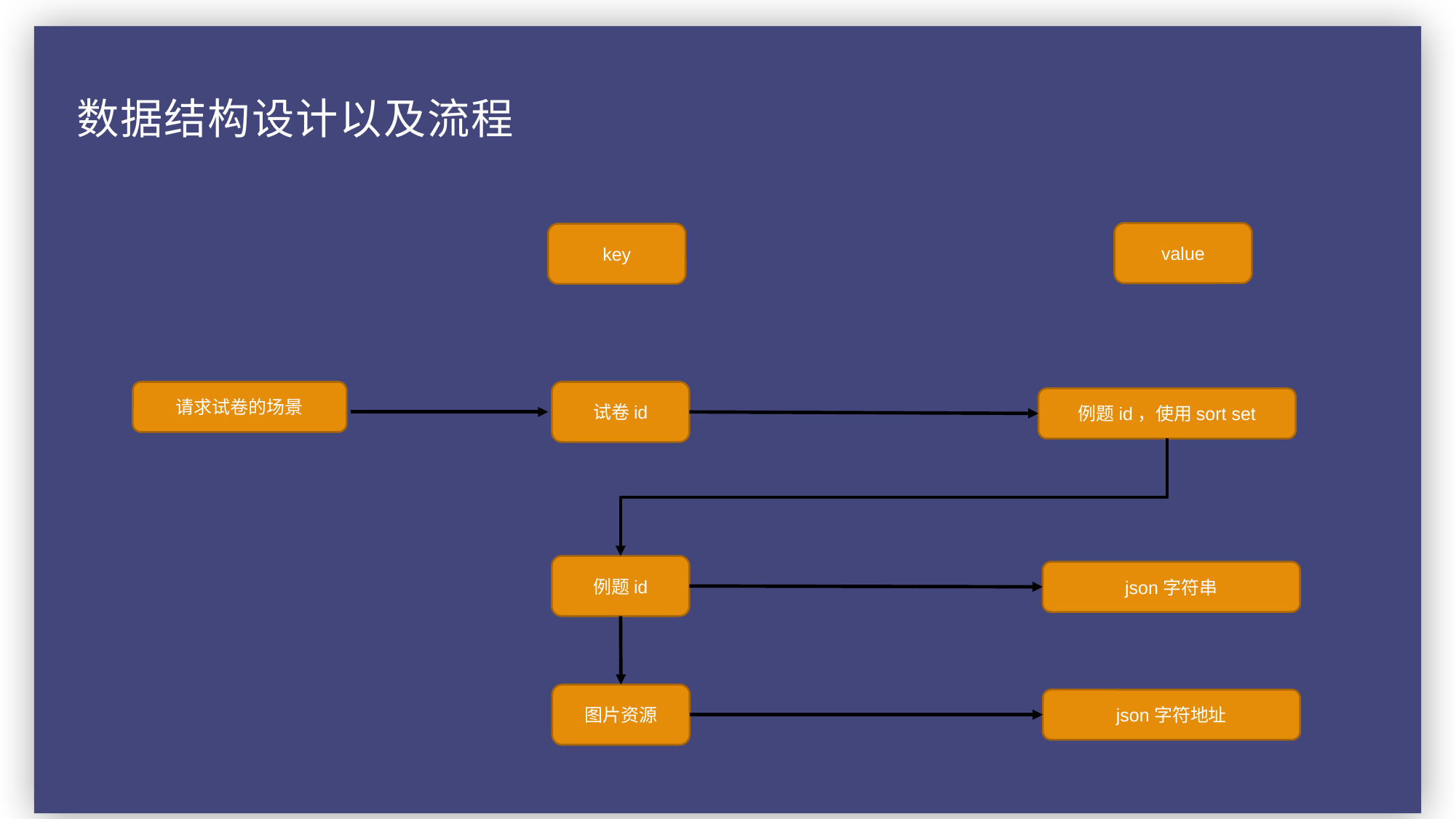

数据结构设计
# 数据结构设计以及流程
value
key

请求试卷的场景
试卷id
例题id，使用sort set

例题id
json字符串
图片资源
json字符地址